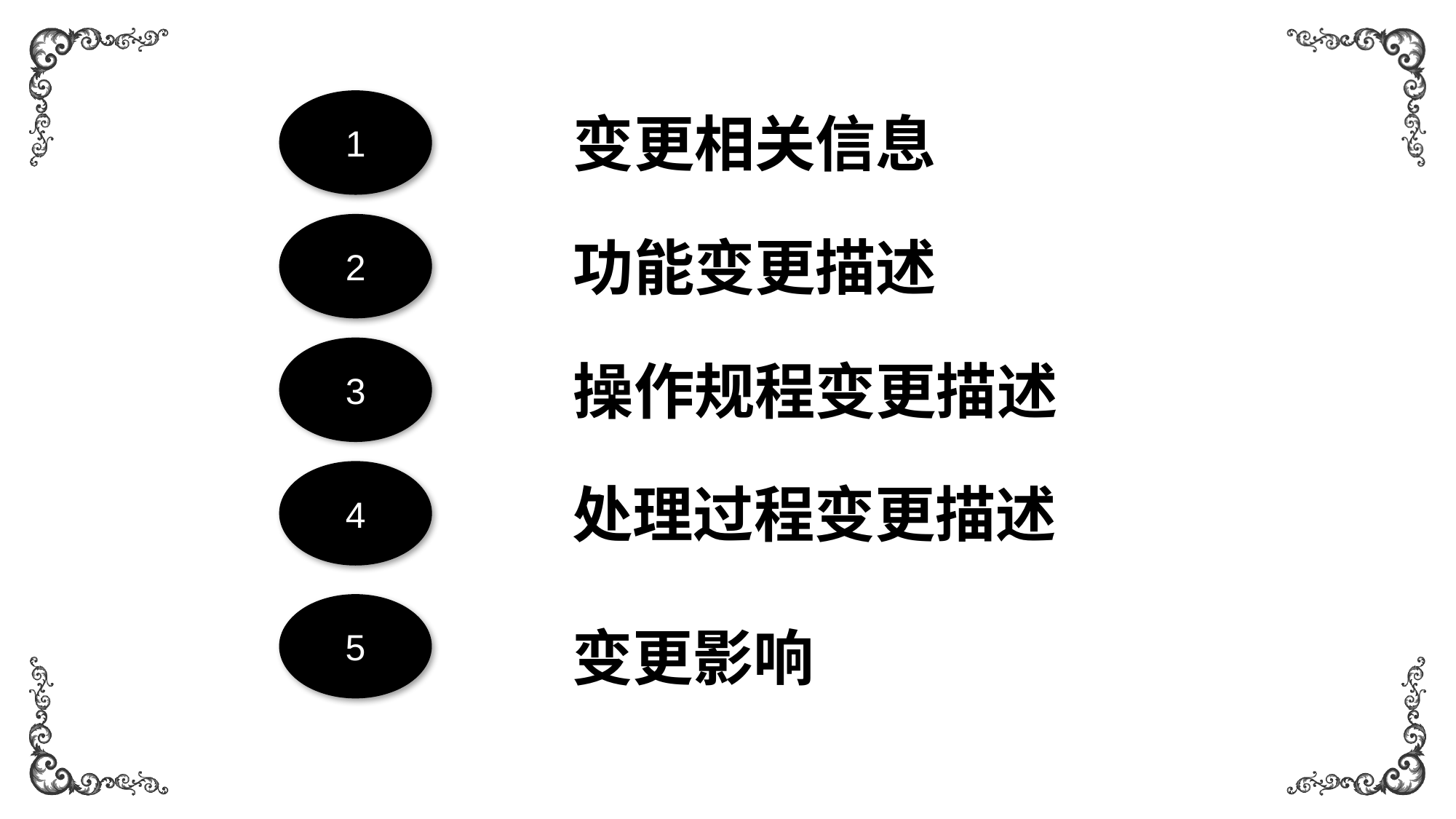

1
变更相关信息
2
功能变更描述
3
操作规程变更描述
4
处理过程变更描述
5
变更影响